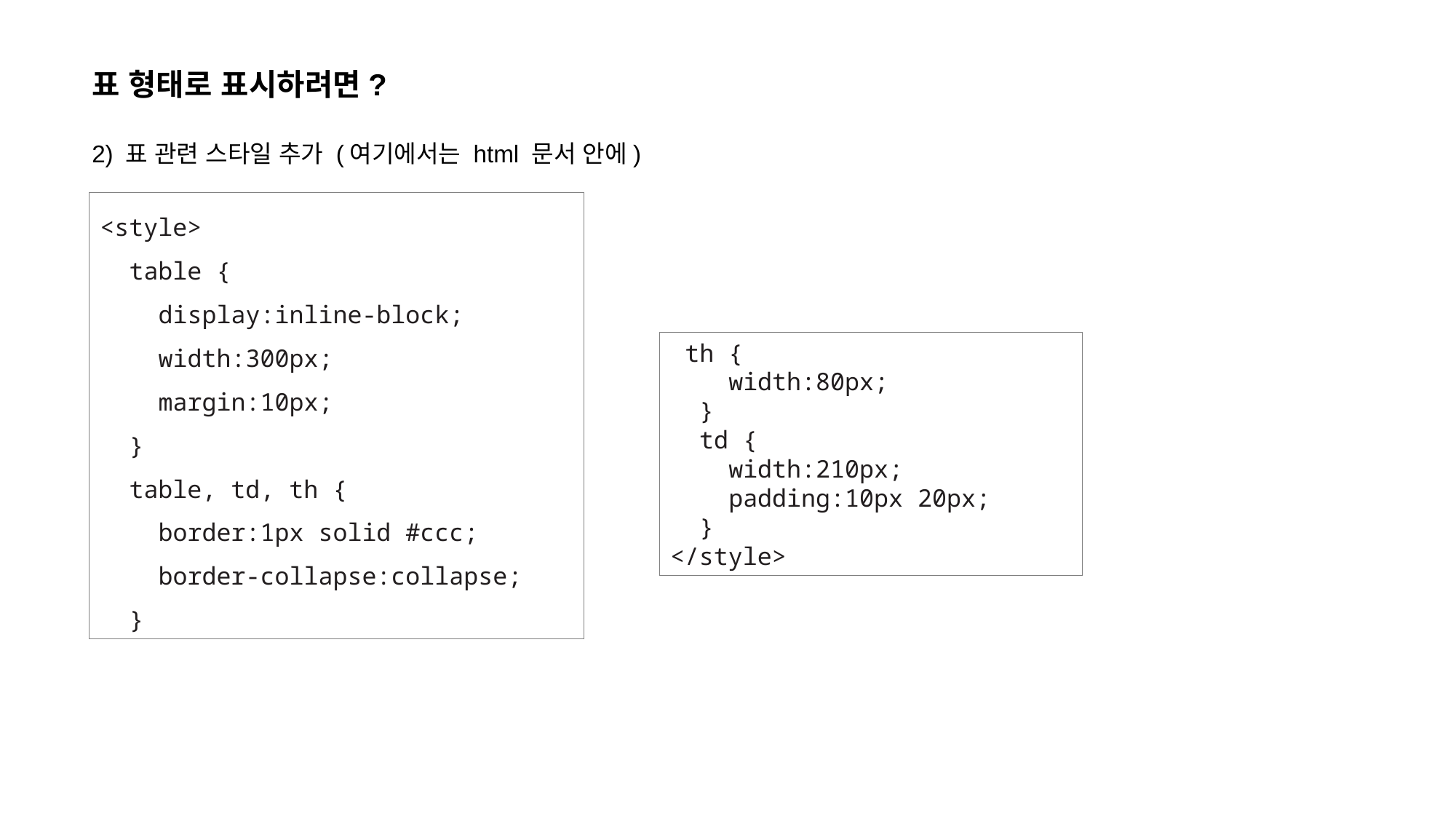

표 형태로 표시하려면?

2) 표 관련 스타일 추가 (여기에서는 html 문서 안에)
<style>
  table {
    display:inline-block;
    width:300px;
    margin:10px;
  }
  table, td, th {
    border:1px solid #ccc;
    border-collapse:collapse;
  }
 th {
    width:80px;
  }
  td {
    width:210px;
    padding:10px 20px;
  }
</style>